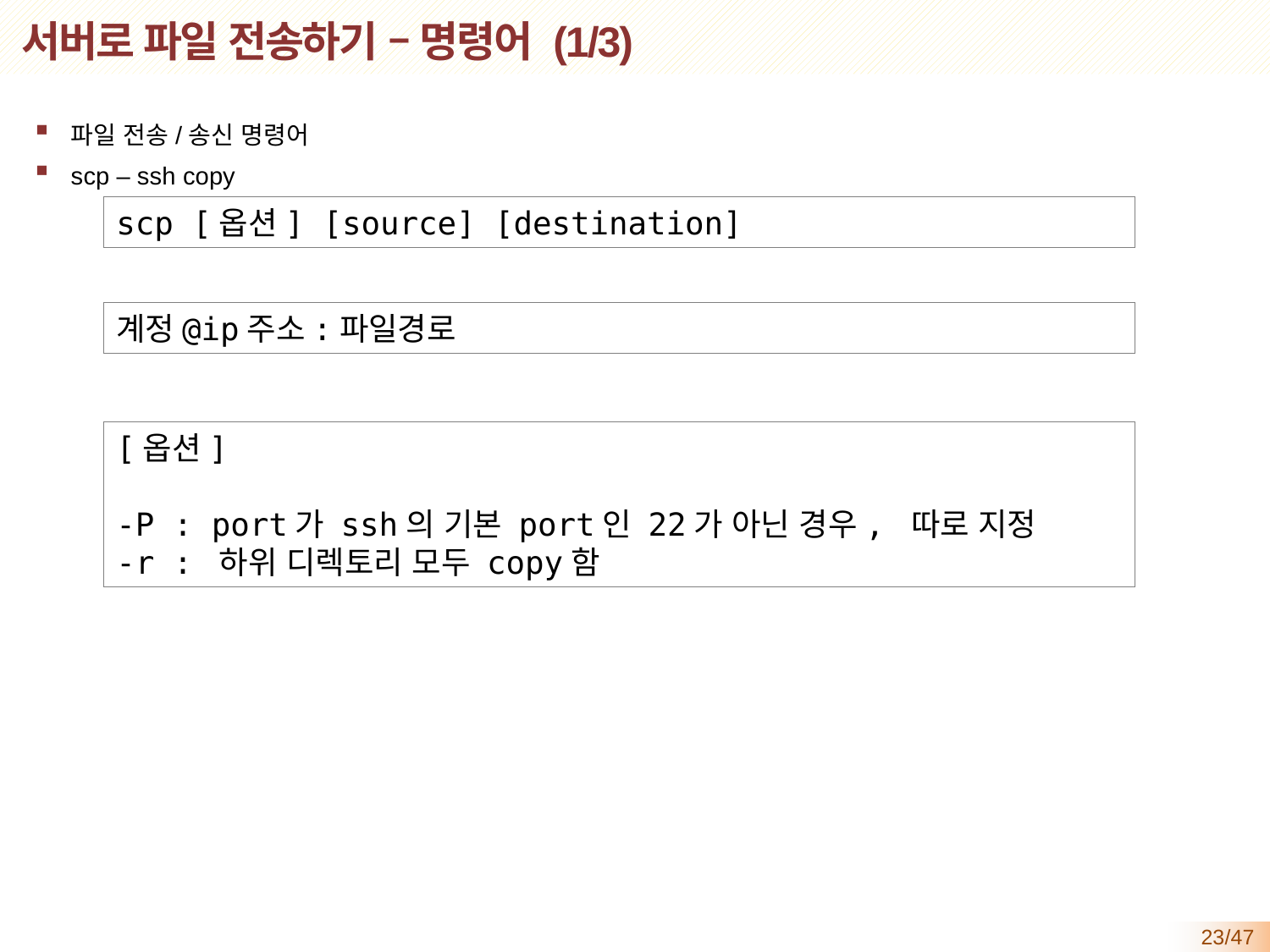

# 서버로 파일 전송하기 – 명령어 (1/3)
파일 전송/송신 명령어
scp – ssh copy
scp [옵션] [source] [destination]
계정@ip주소:파일경로
[옵션]

-P : port가 ssh의 기본 port인 22가 아닌 경우, 따로 지정
-r : 하위 디렉토리 모두 copy함